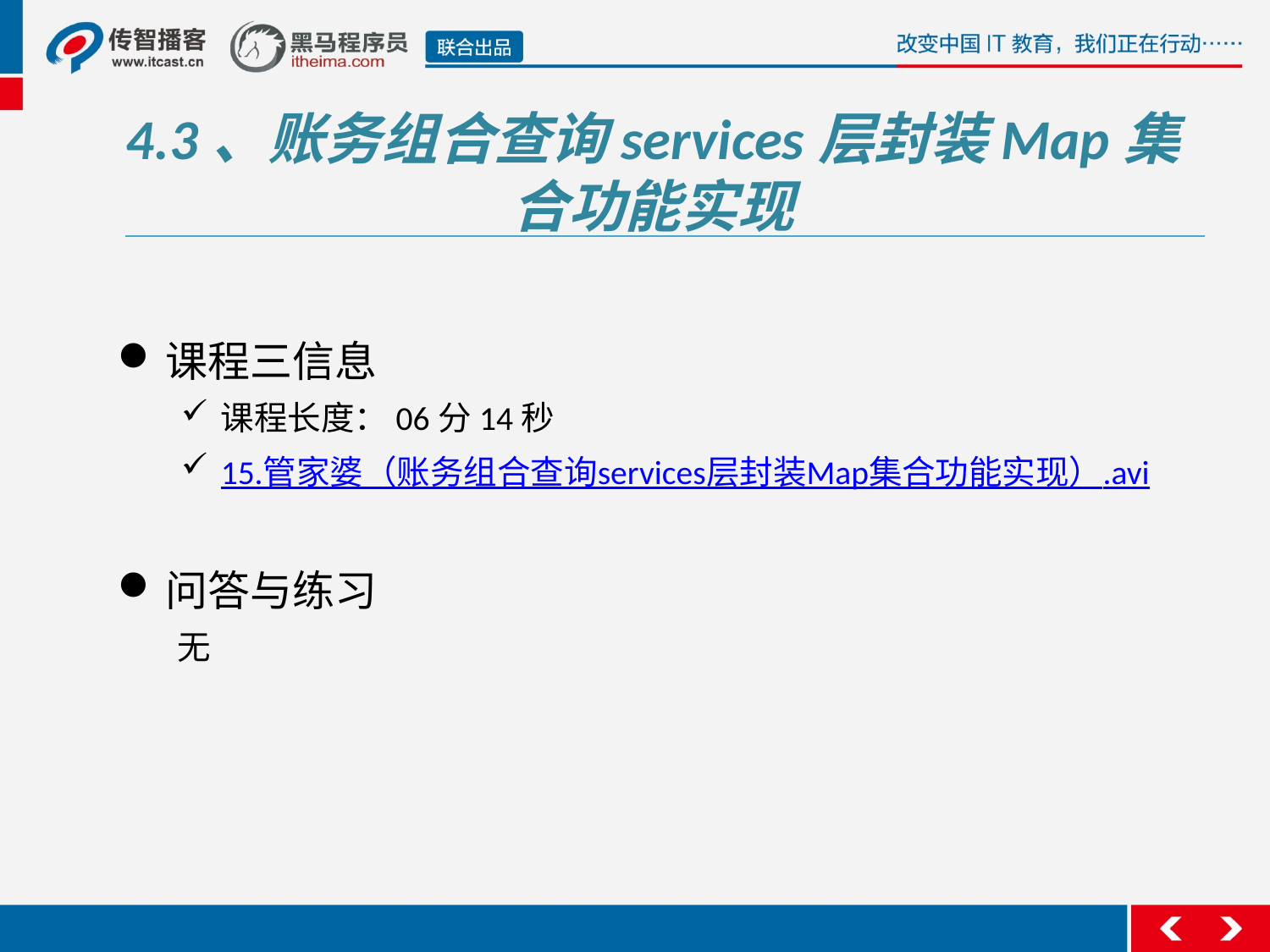

4.3、账务组合查询services层封装Map集合功能实现

课程三信息
课程长度：06分14秒
15.管家婆（账务组合查询services层封装Map集合功能实现）.avi

问答与练习
       无